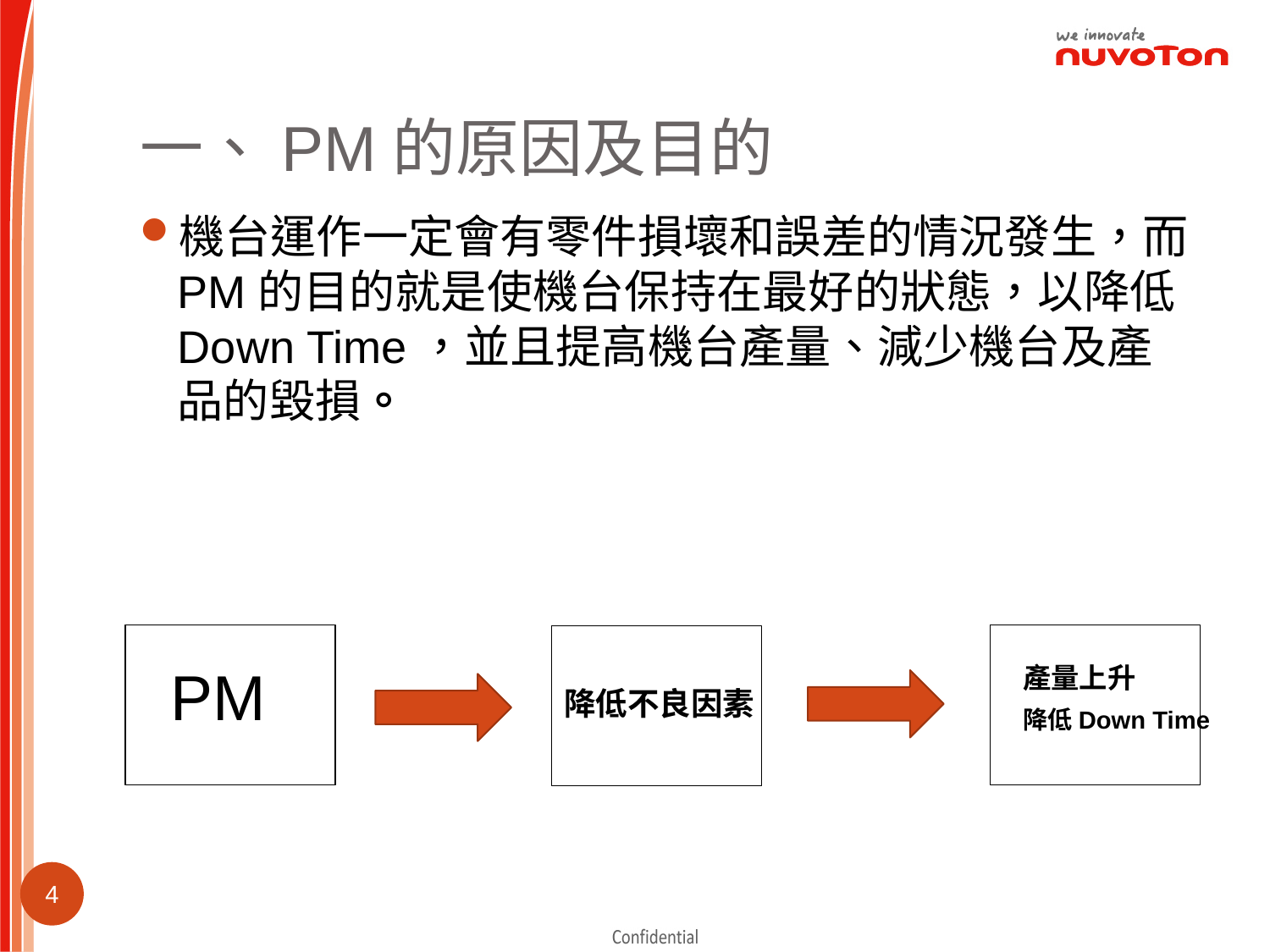

# 一、PM的原因及目的
機台運作一定會有零件損壞和誤差的情況發生，而PM的目的就是使機台保持在最好的狀態，以降低 Down Time，並且提高機台產量、減少機台及產品的毀損。

PM
產量上升
降低Down Time

降低不良因素

4